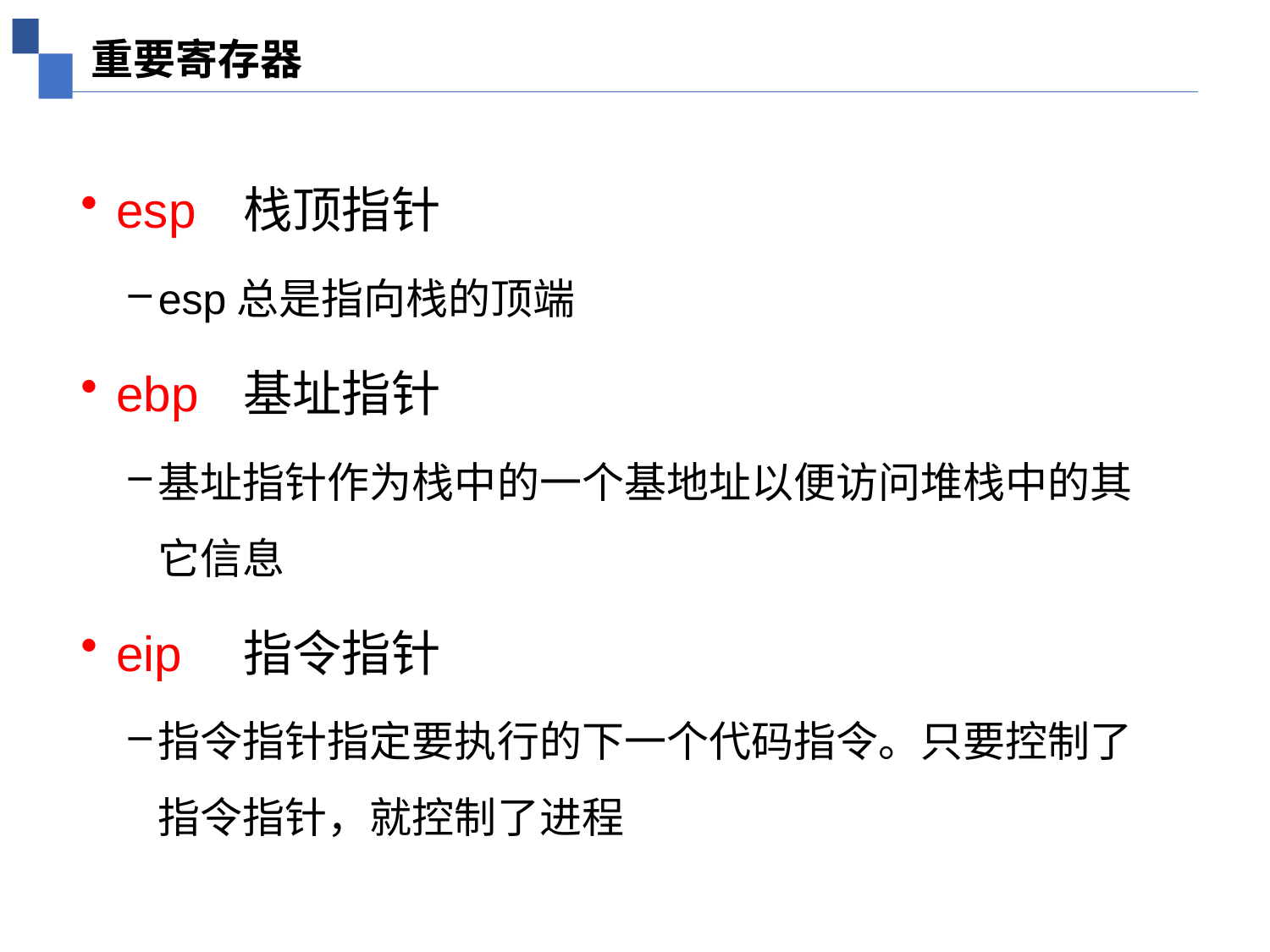

重要寄存器
esp	栈顶指针
esp总是指向栈的顶端
ebp	基址指针
基址指针作为栈中的一个基地址以便访问堆栈中的其它信息
eip	指令指针
指令指针指定要执行的下一个代码指令。只要控制了指令指针，就控制了进程
3